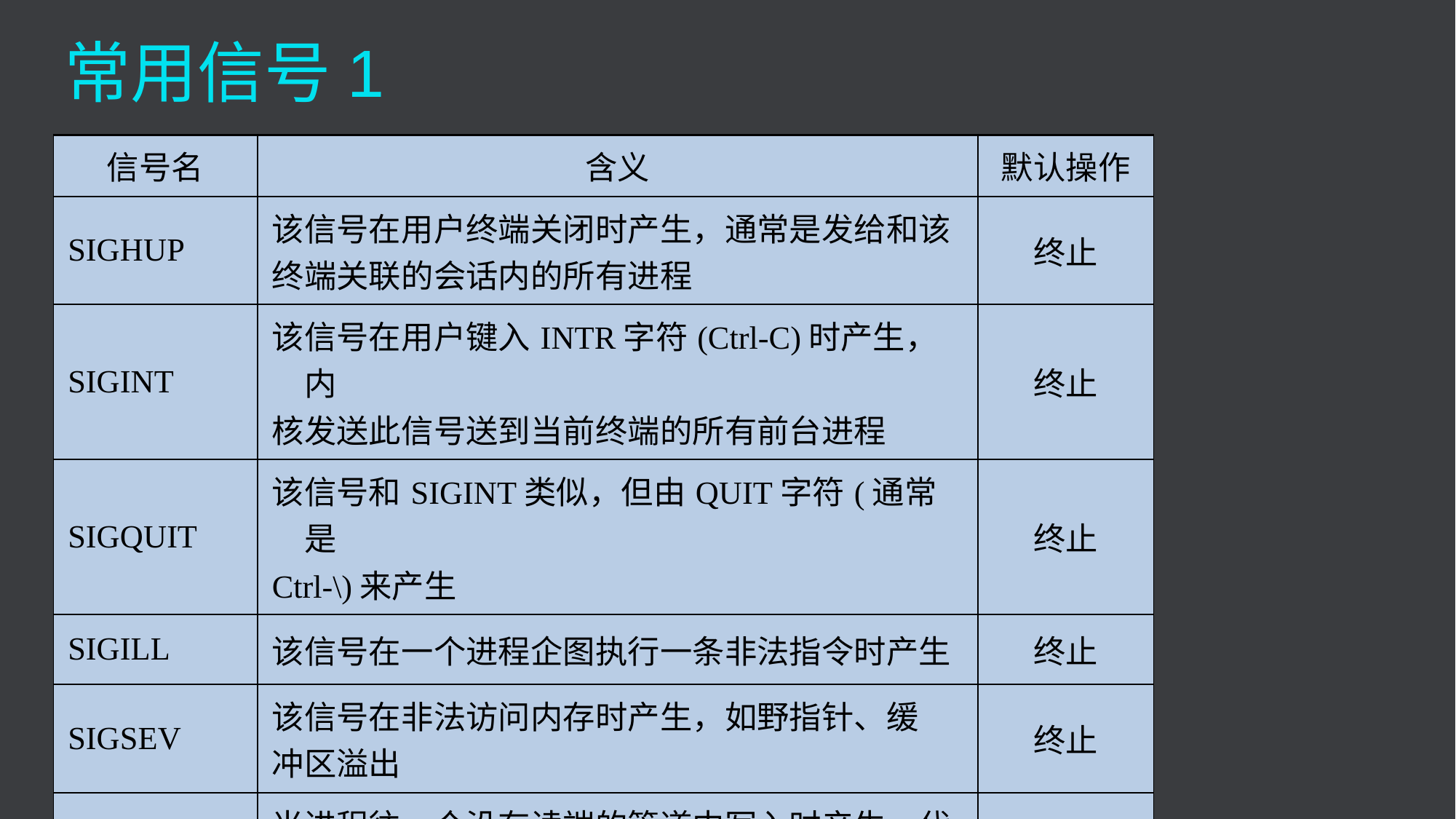

常用信号1
| 信号名 | 含义 | 默认操作 |
| --- | --- | --- |
| SIGHUP | 该信号在用户终端关闭时产生，通常是发给和该 终端关联的会话内的所有进程 | 终止 |
| SIGINT | 该信号在用户键入INTR字符(Ctrl-C)时产生，内 核发送此信号送到当前终端的所有前台进程 | 终止 |
| SIGQUIT | 该信号和SIGINT类似，但由QUIT字符(通常是 Ctrl-\)来产生 | 终止 |
| SIGILL | 该信号在一个进程企图执行一条非法指令时产生 | 终止 |
| SIGSEV | 该信号在非法访问内存时产生，如野指针、缓 冲区溢出 | 终止 |
| SIGPIPE | 当进程往一个没有读端的管道中写入时产生，代 表“管道断裂” | 终止 |